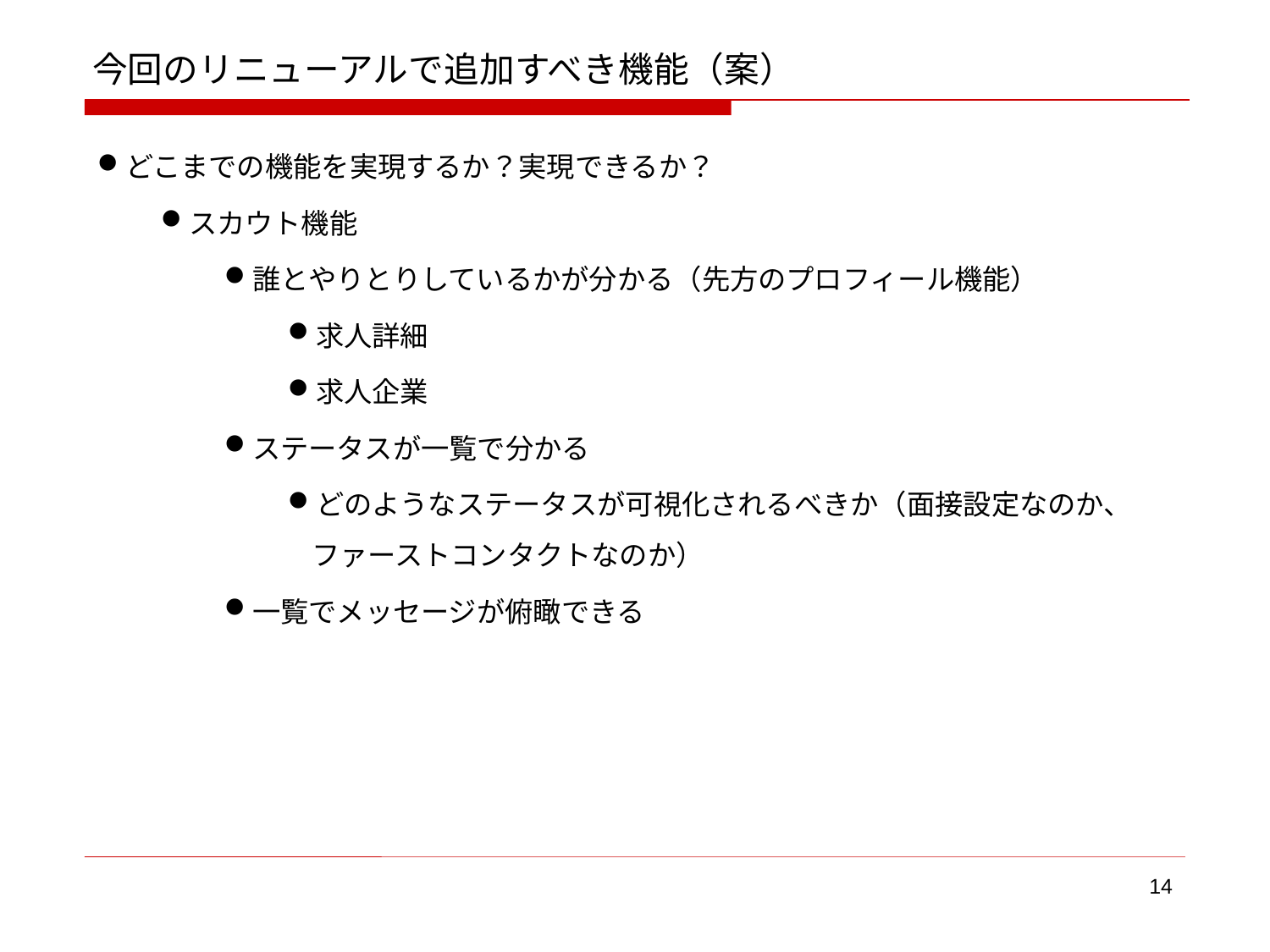

今回のリニューアルで追加すべき機能（案）
どこまでの機能を実現するか？実現できるか？
スカウト機能
誰とやりとりしているかが分かる（先方のプロフィール機能）
求人詳細
求人企業
ステータスが一覧で分かる
どのようなステータスが可視化されるべきか（面接設定なのか、ファーストコンタクトなのか）
一覧でメッセージが俯瞰できる

14